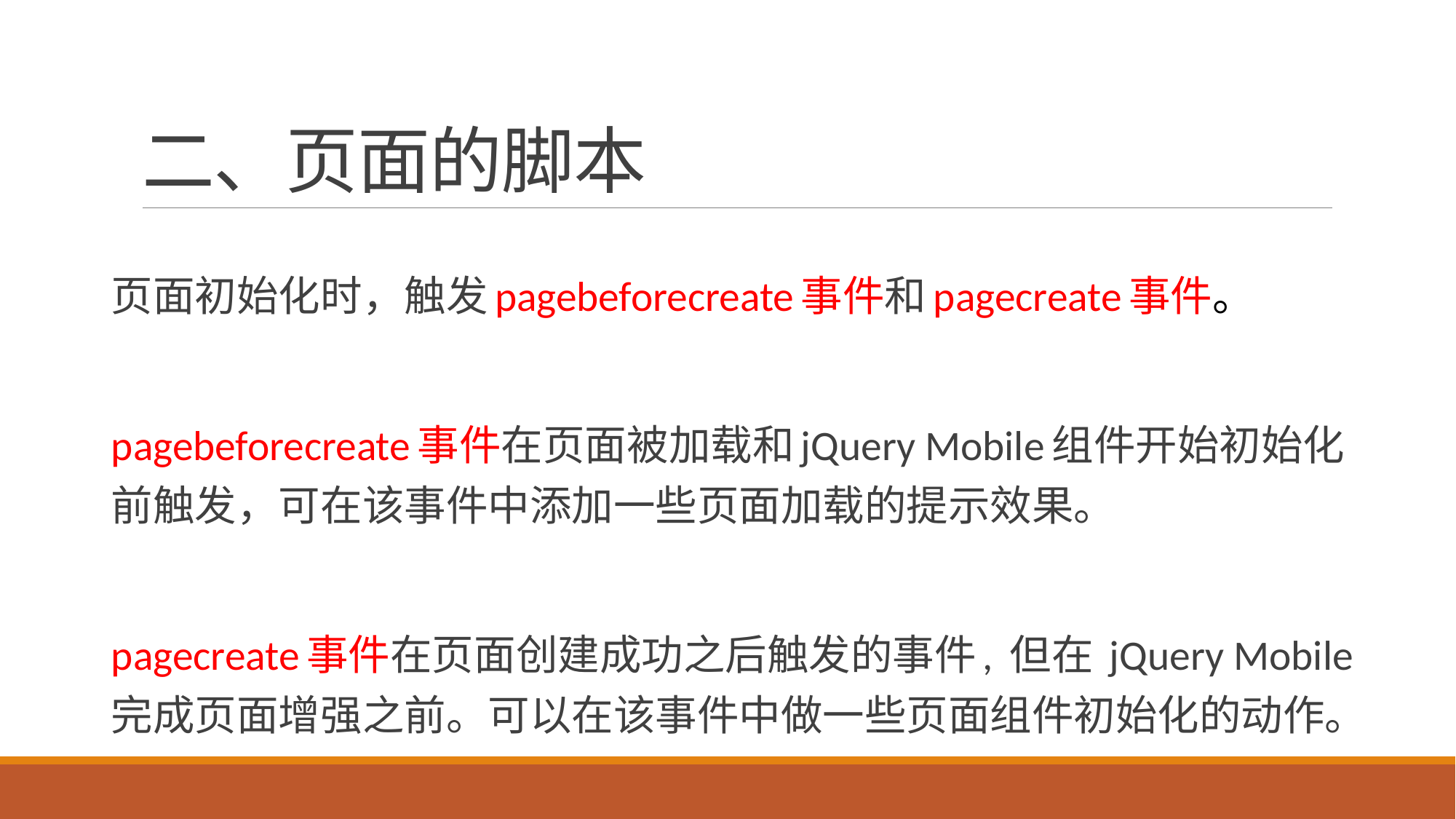

# 二、页面的脚本
页面初始化时，触发pagebeforecreate事件和pagecreate事件。

pagebeforecreate事件在页面被加载和jQuery Mobile组件开始初始化前触发，可在该事件中添加一些页面加载的提示效果。

pagecreate事件在页面创建成功之后触发的事件, 但在 jQuery Mobile 完成页面增强之前。可以在该事件中做一些页面组件初始化的动作。